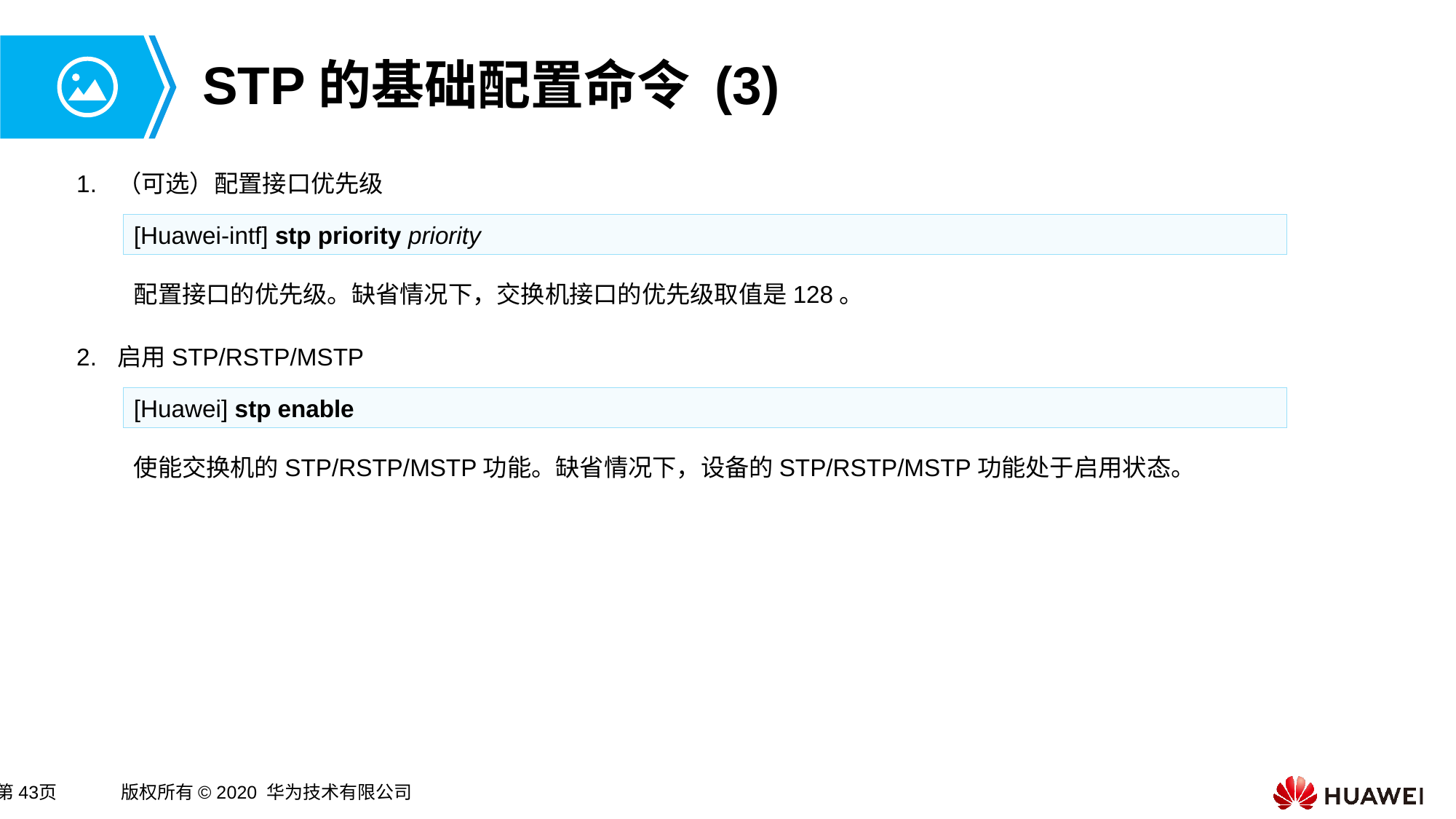

# STP的基础配置命令 (3)
（可选）配置接口优先级
[Huawei-intf] stp priority priority
配置接口的优先级。缺省情况下，交换机接口的优先级取值是128。
启用STP/RSTP/MSTP
[Huawei] stp enable
使能交换机的STP/RSTP/MSTP功能。缺省情况下，设备的STP/RSTP/MSTP功能处于启用状态。